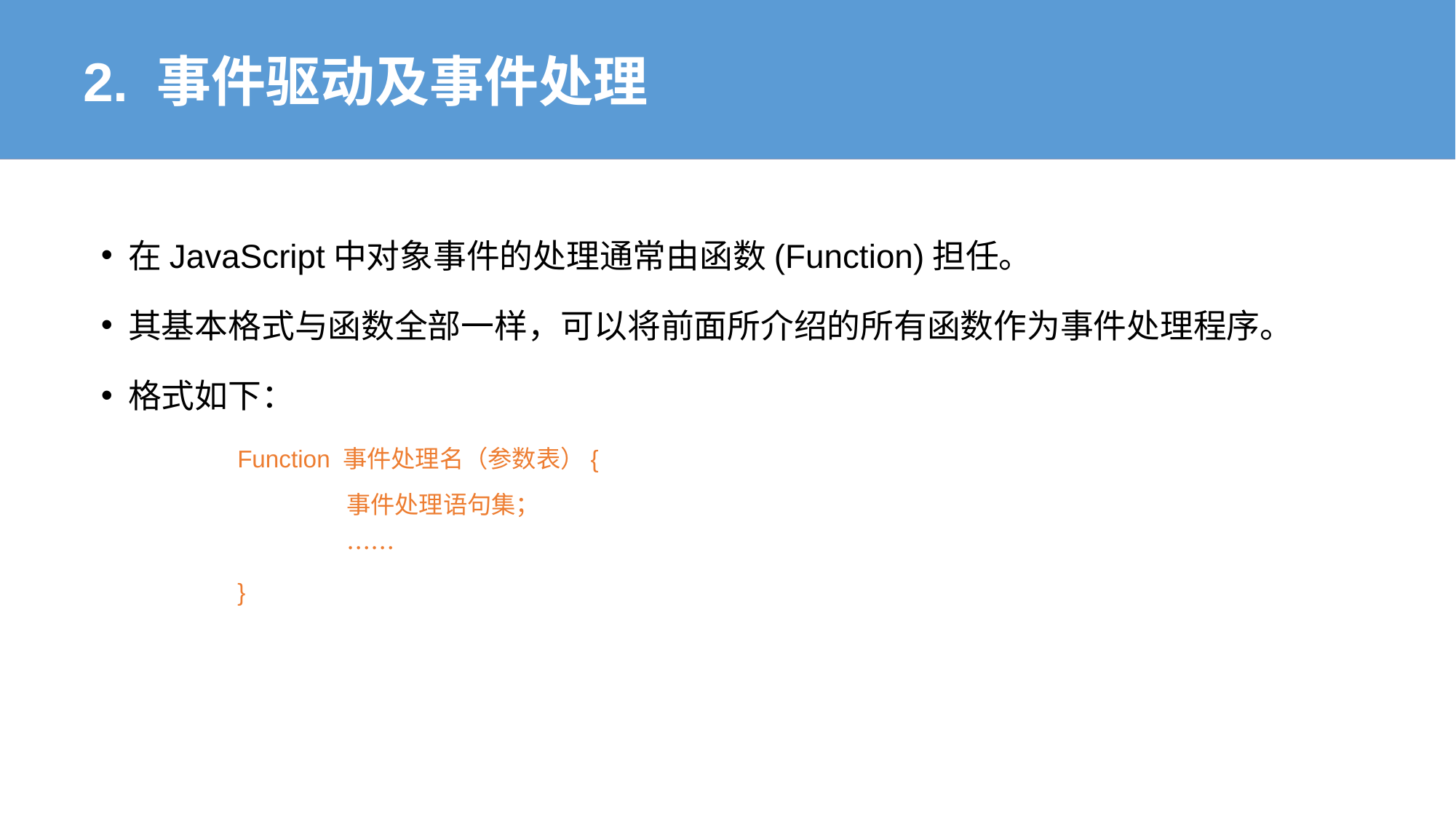

2. 事件驱动及事件处理

在JavaScript中对象事件的处理通常由函数(Function)担任。
其基本格式与函数全部一样，可以将前面所介绍的所有函数作为事件处理程序。
格式如下：
	Function 事件处理名（参数表）{
		事件处理语句集；
		……
	}